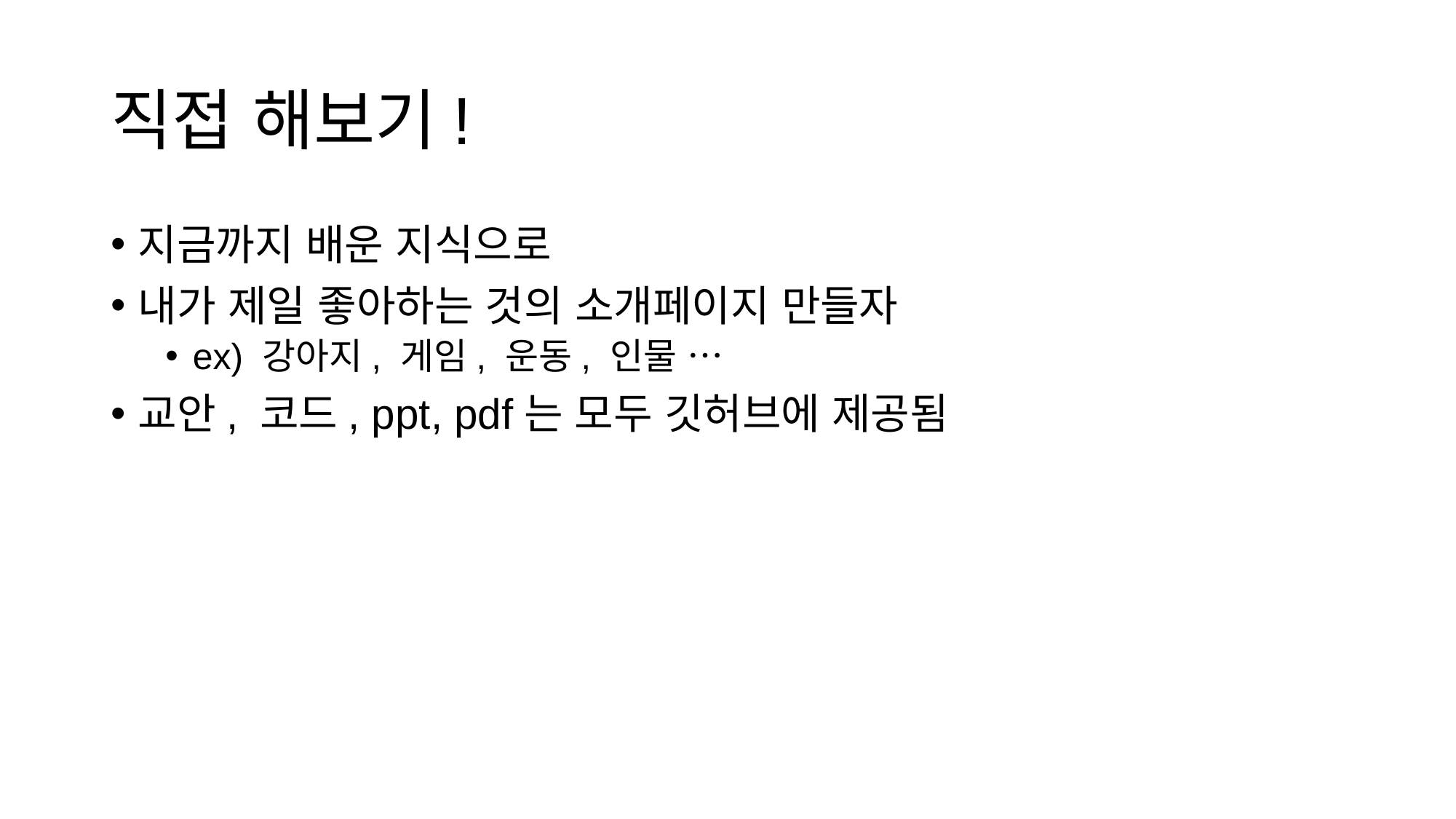

# 직접 해보기!
지금까지 배운 지식으로
내가 제일 좋아하는 것의 소개페이지 만들자
ex) 강아지, 게임, 운동, 인물 …
교안, 코드, ppt, pdf는 모두 깃허브에 제공됨